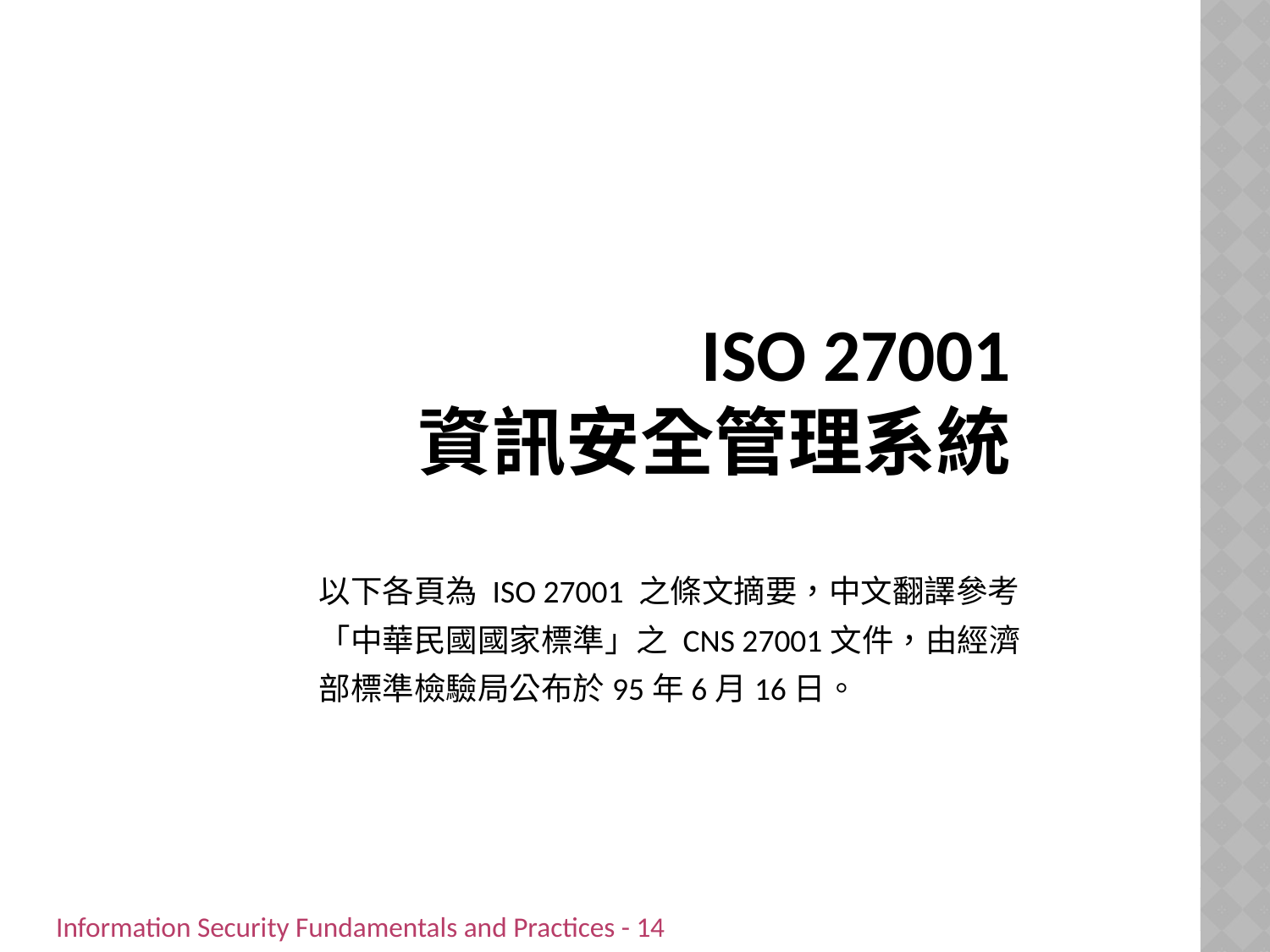

# ISO 27001 資訊安全管理系統
以下各頁為 ISO 27001 之條文摘要，中文翻譯參考
「中華民國國家標準」之 CNS 27001文件，由經濟
部標準檢驗局公布於95年6月16日。